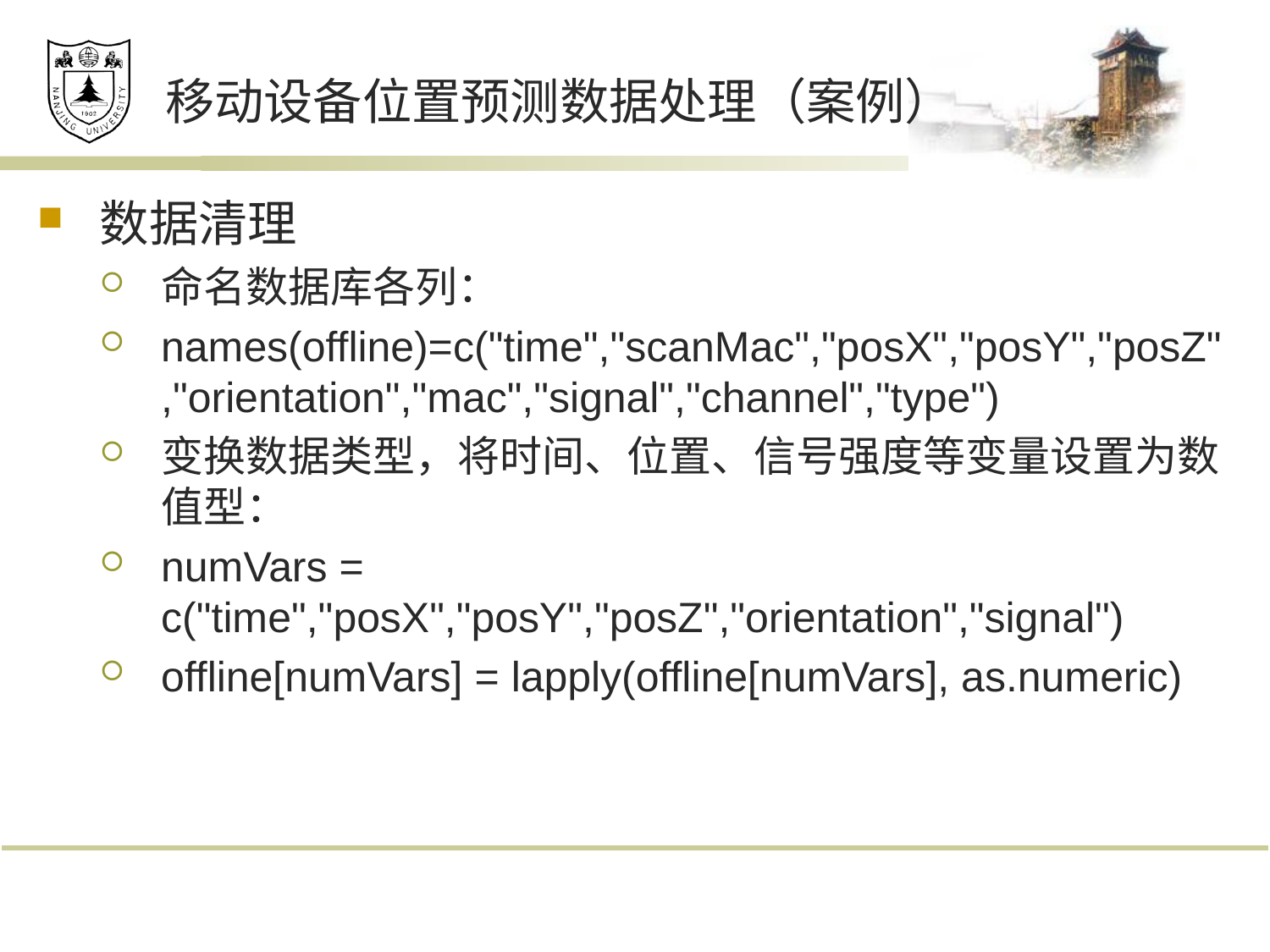

# 移动设备位置预测数据处理（案例）
数据清理
命名数据库各列：
names(offline)=c("time","scanMac","posX","posY","posZ","orientation","mac","signal","channel","type")
变换数据类型，将时间、位置、信号强度等变量设置为数值型：
numVars = c("time","posX","posY","posZ","orientation","signal")
offline[numVars] = lapply(offline[numVars], as.numeric)